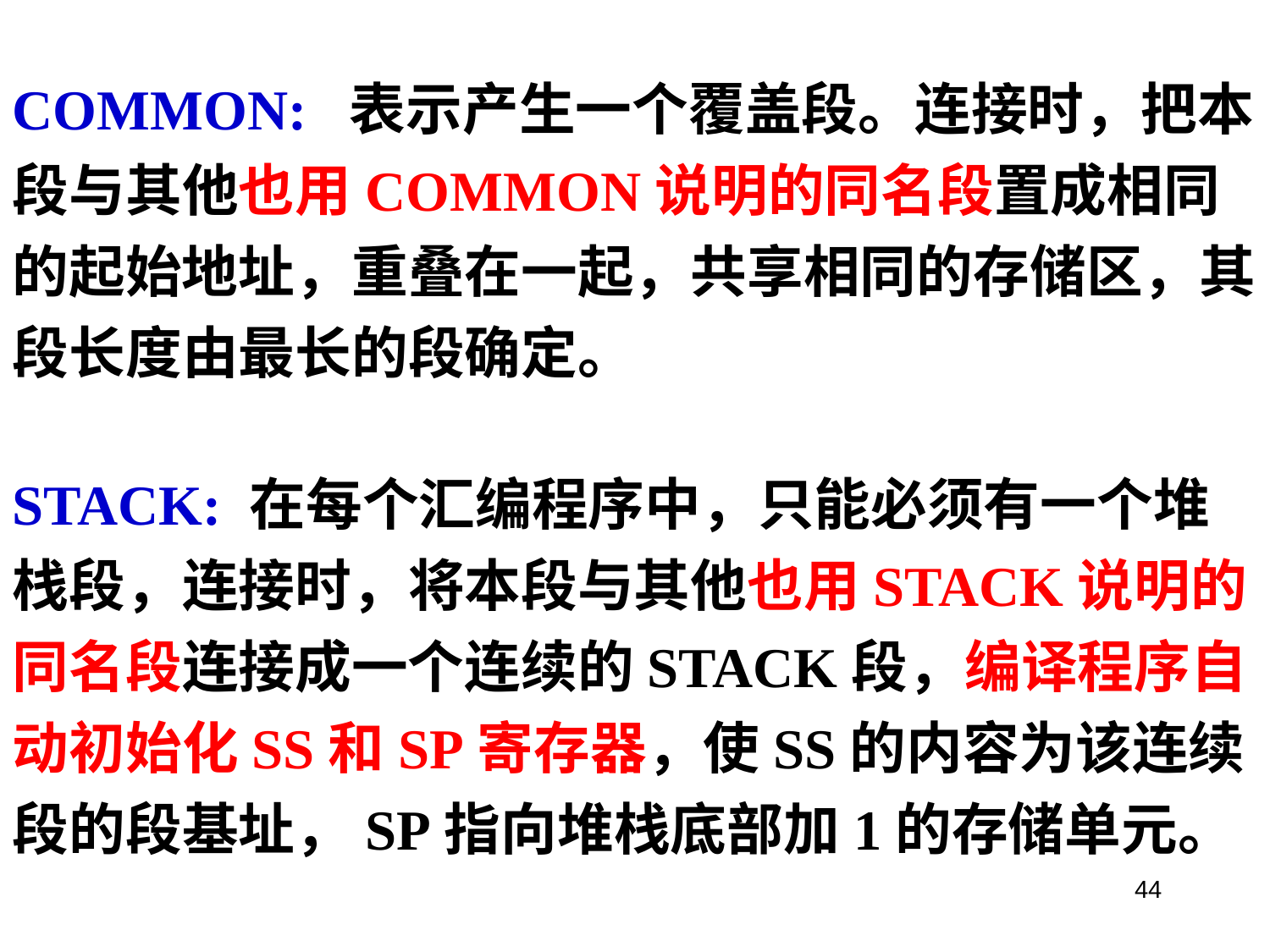

COMMON:  表示产生一个覆盖段。连接时，把本段与其他也用COMMON说明的同名段置成相同的起始地址，重叠在一起，共享相同的存储区，其段长度由最长的段确定。
STACK: 在每个汇编程序中，只能必须有一个堆栈段，连接时，将本段与其他也用STACK说明的同名段连接成一个连续的STACK段，编译程序自动初始化SS和SP寄存器，使SS的内容为该连续段的段基址，SP指向堆栈底部加1的存储单元。
44